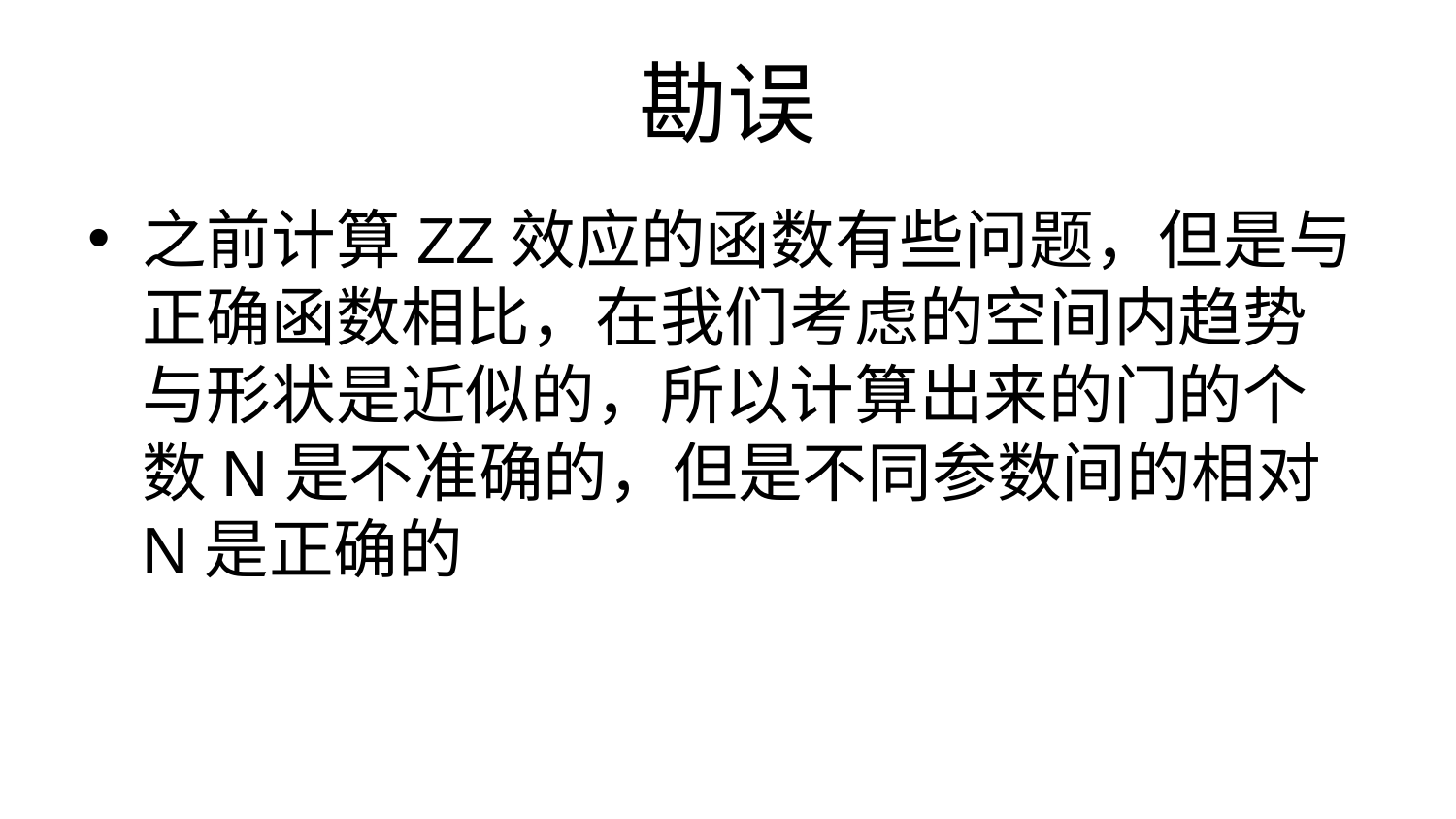

# 勘误
之前计算ZZ效应的函数有些问题，但是与正确函数相比，在我们考虑的空间内趋势与形状是近似的，所以计算出来的门的个数N是不准确的，但是不同参数间的相对N是正确的